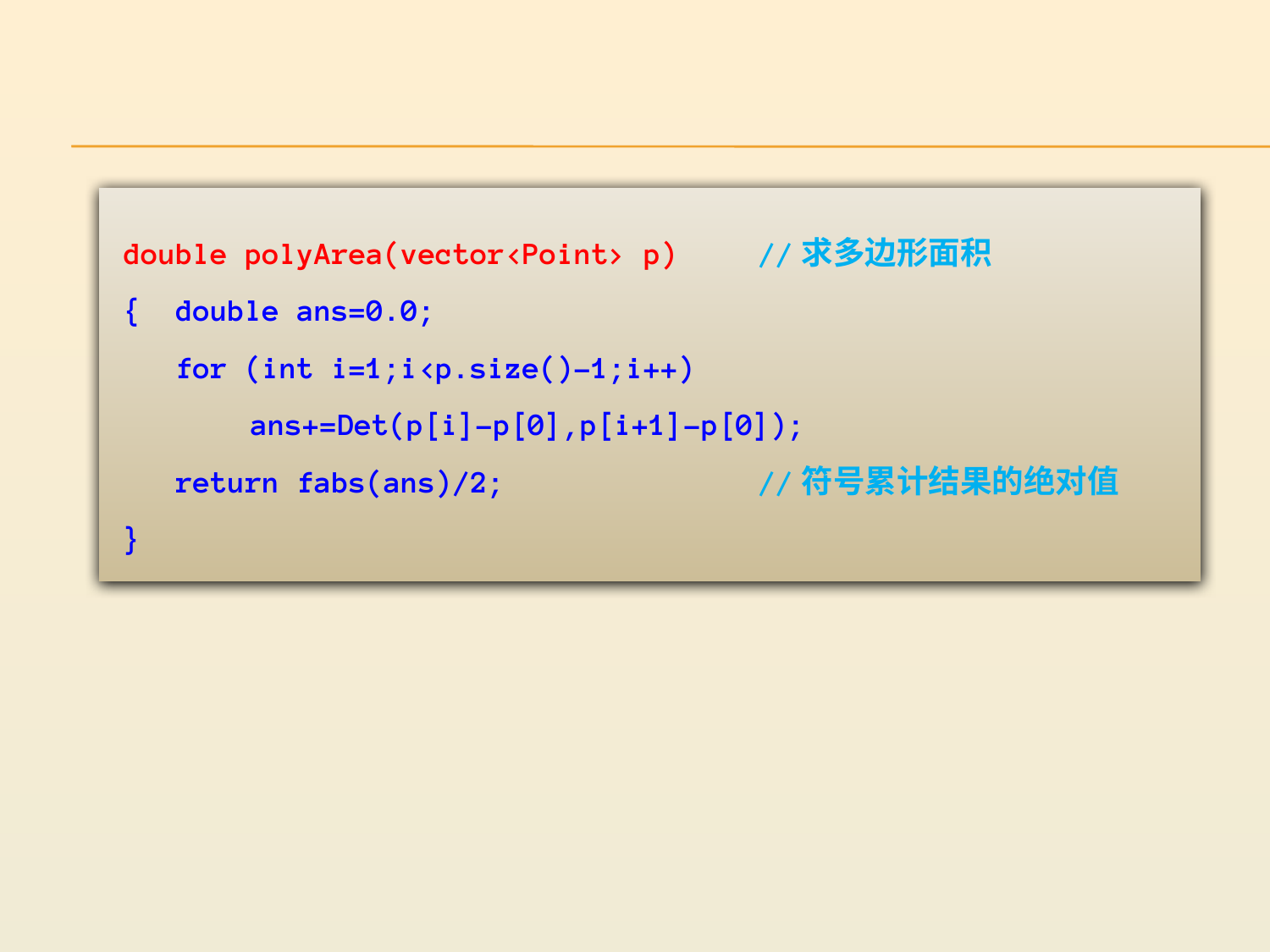

double polyArea(vector<Point> p)	//求多边形面积
{  double ans=0.0;
   for (int i=1;i<p.size()-1;i++)
	ans+=Det(p[i]-p[0],p[i+1]-p[0]);
   return fabs(ans)/2;		//符号累计结果的绝对值
}